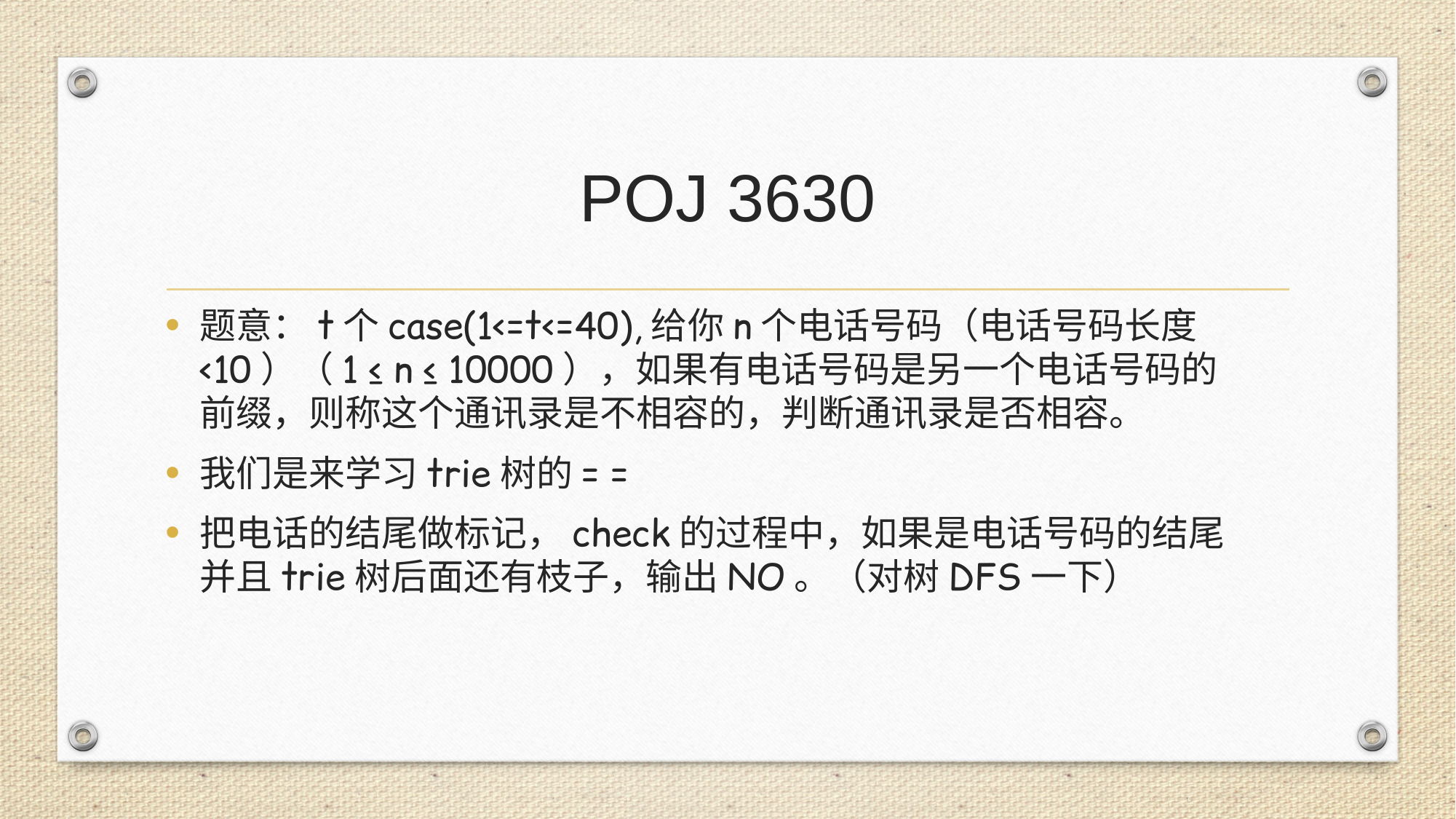

# POJ 3630
题意：t个case(1<=t<=40),给你n个电话号码（电话号码长度<10）（1 ≤ n ≤ 10000），如果有电话号码是另一个电话号码的前缀，则称这个通讯录是不相容的，判断通讯录是否相容。
我们是来学习trie树的= =
把电话的结尾做标记，check的过程中，如果是电话号码的结尾并且trie树后面还有枝子，输出NO。（对树DFS一下）